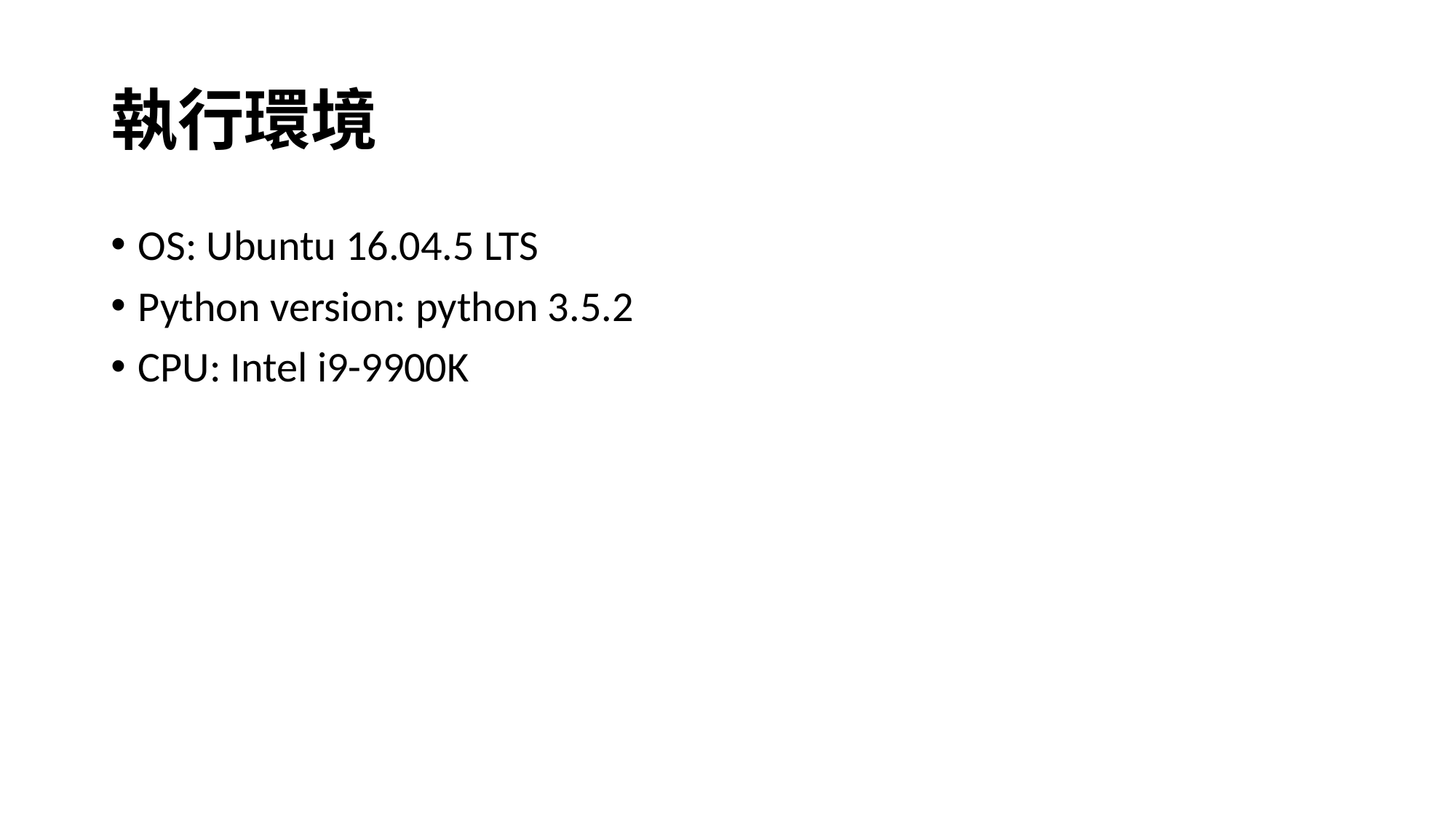

# 執行環境
OS: Ubuntu 16.04.5 LTS
Python version: python 3.5.2
CPU: Intel i9-9900K